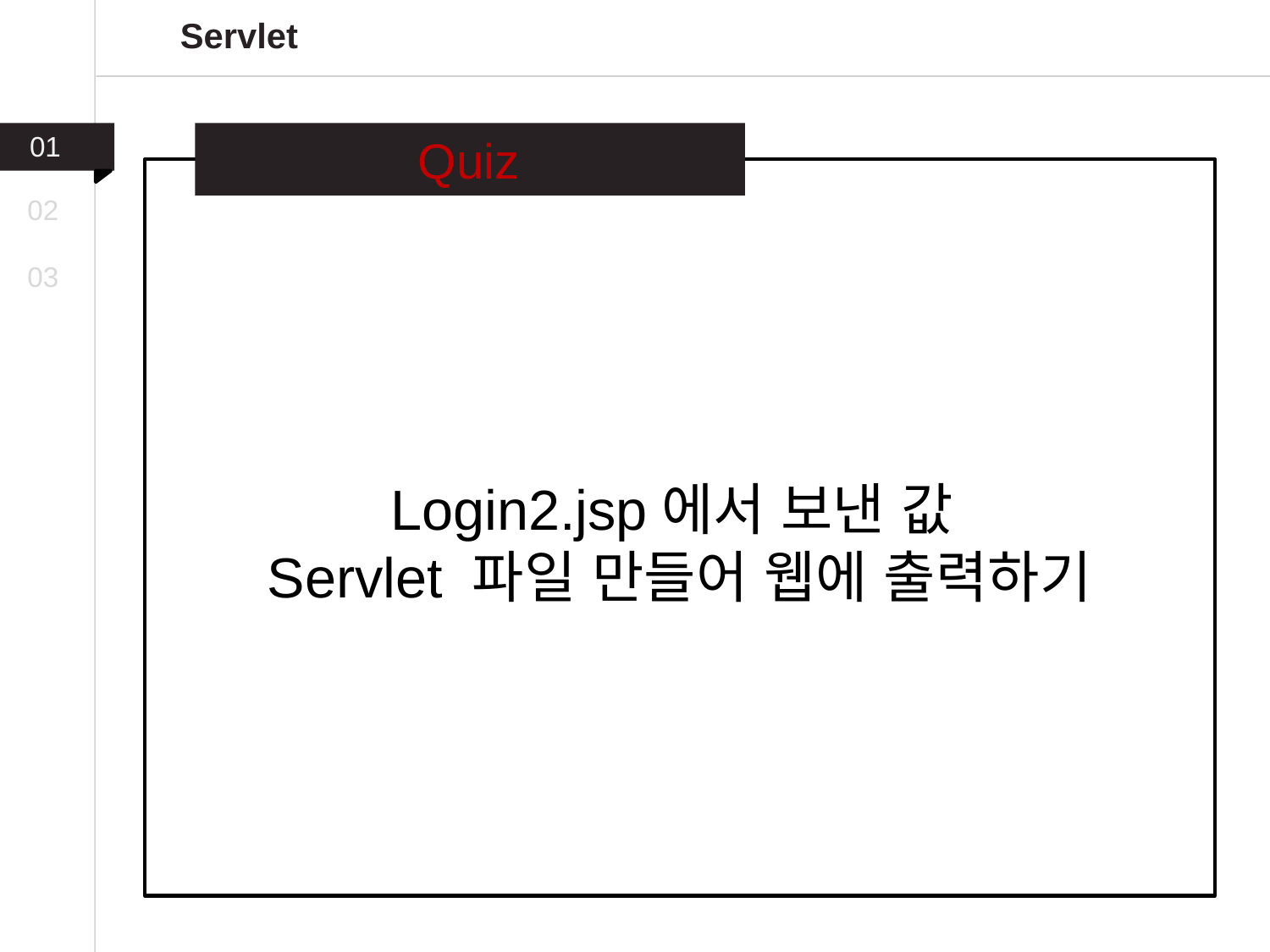

Servlet
01

Quiz

02
03
Login2.jsp에서 보낸 값
Servlet 파일 만들어 웹에 출력하기